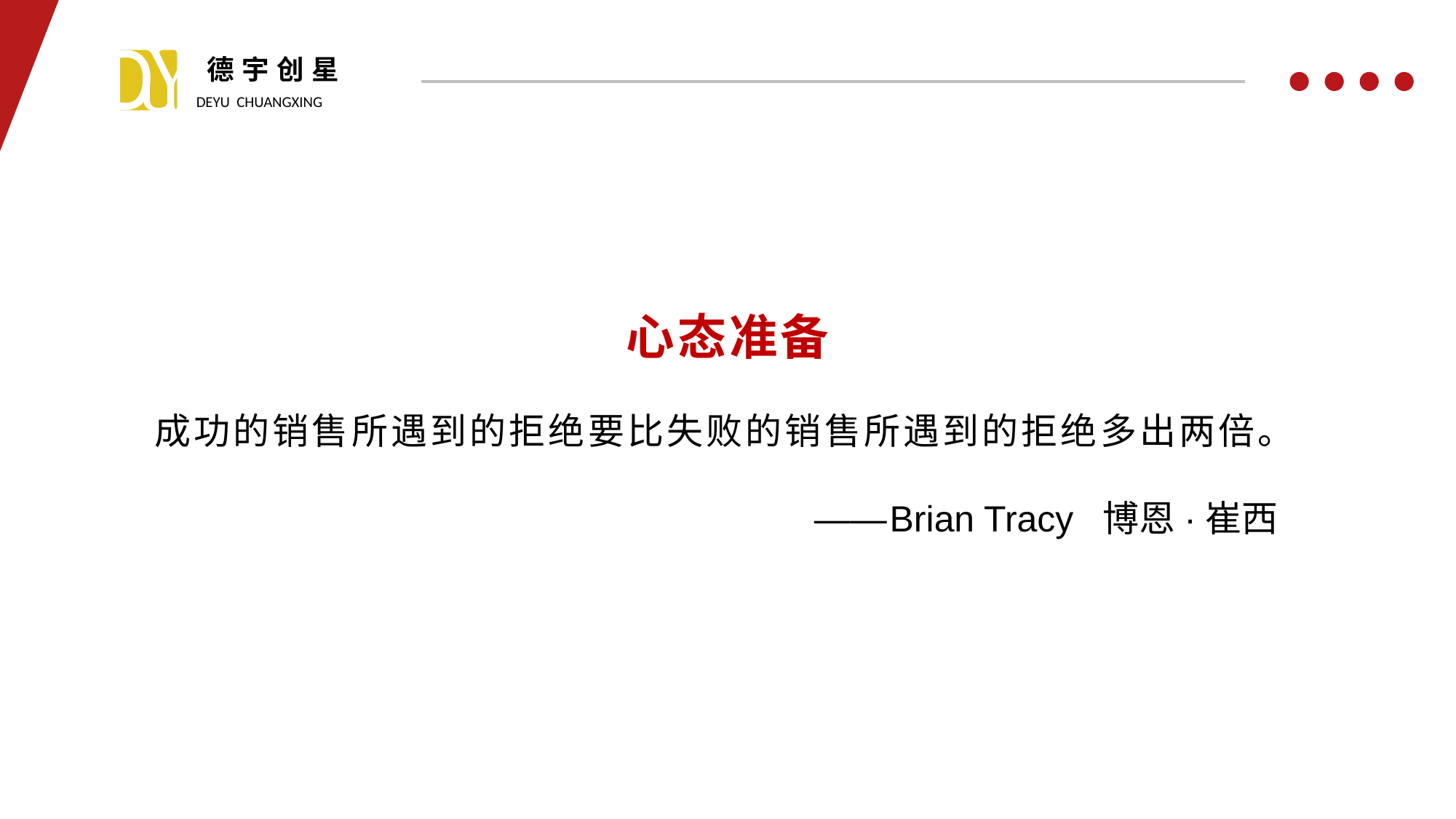

心态准备
成功的销售所遇到的拒绝要比失败的销售所遇到的拒绝多出两倍。
                                                                 ——Brian Tracy  博恩·崔西